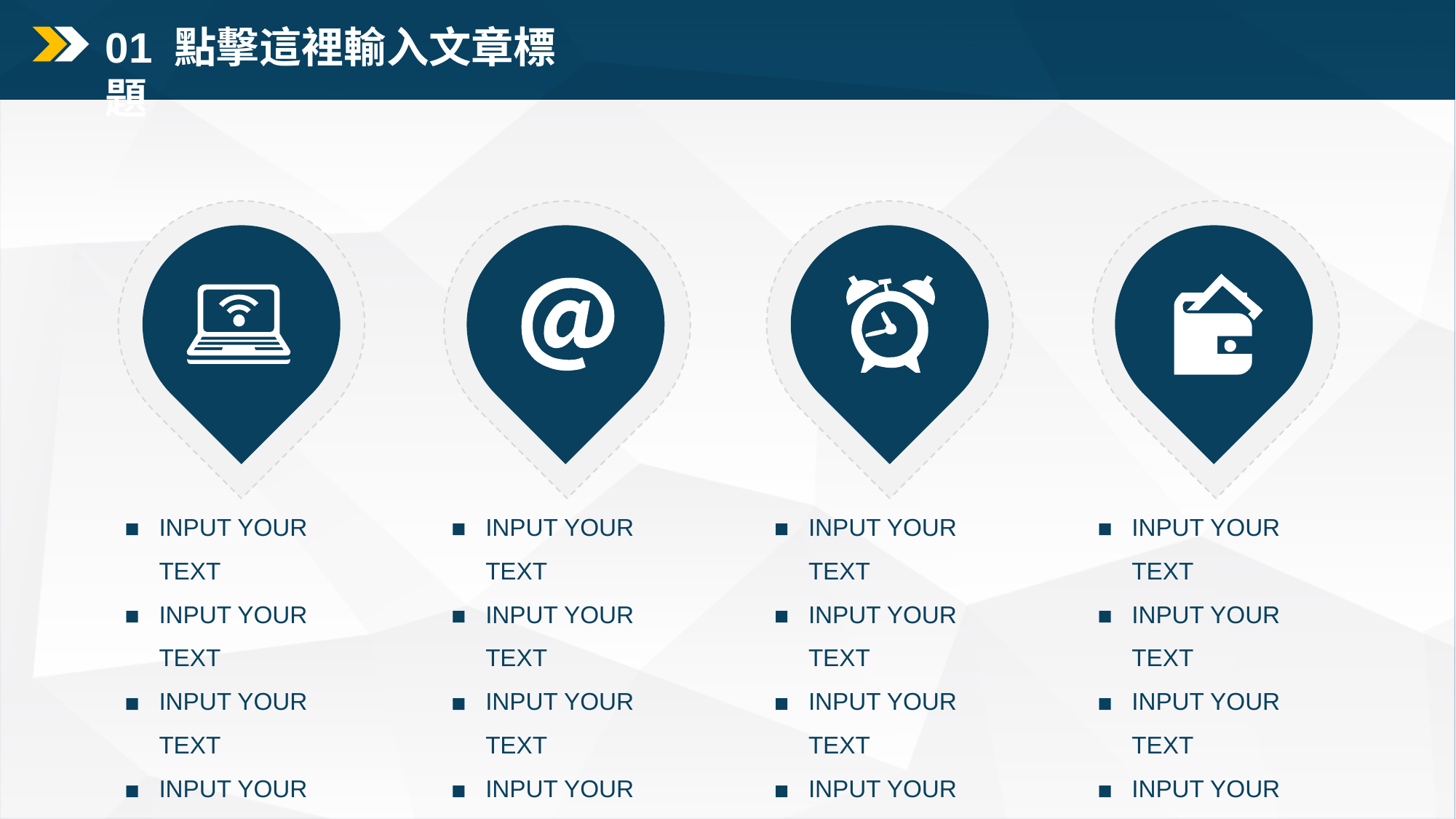

01 點擊這裡輸入文章標題

INPUT YOUR TEXT
INPUT YOUR TEXT
INPUT YOUR TEXT
INPUT YOUR TEXT
INPUT YOUR TEXT
INPUT YOUR TEXT
INPUT YOUR TEXT
INPUT YOUR TEXT
INPUT YOUR TEXT
INPUT YOUR TEXT
INPUT YOUR TEXT
INPUT YOUR TEXT
INPUT YOUR TEXT
INPUT YOUR TEXT
INPUT YOUR TEXT
INPUT YOUR TEXT